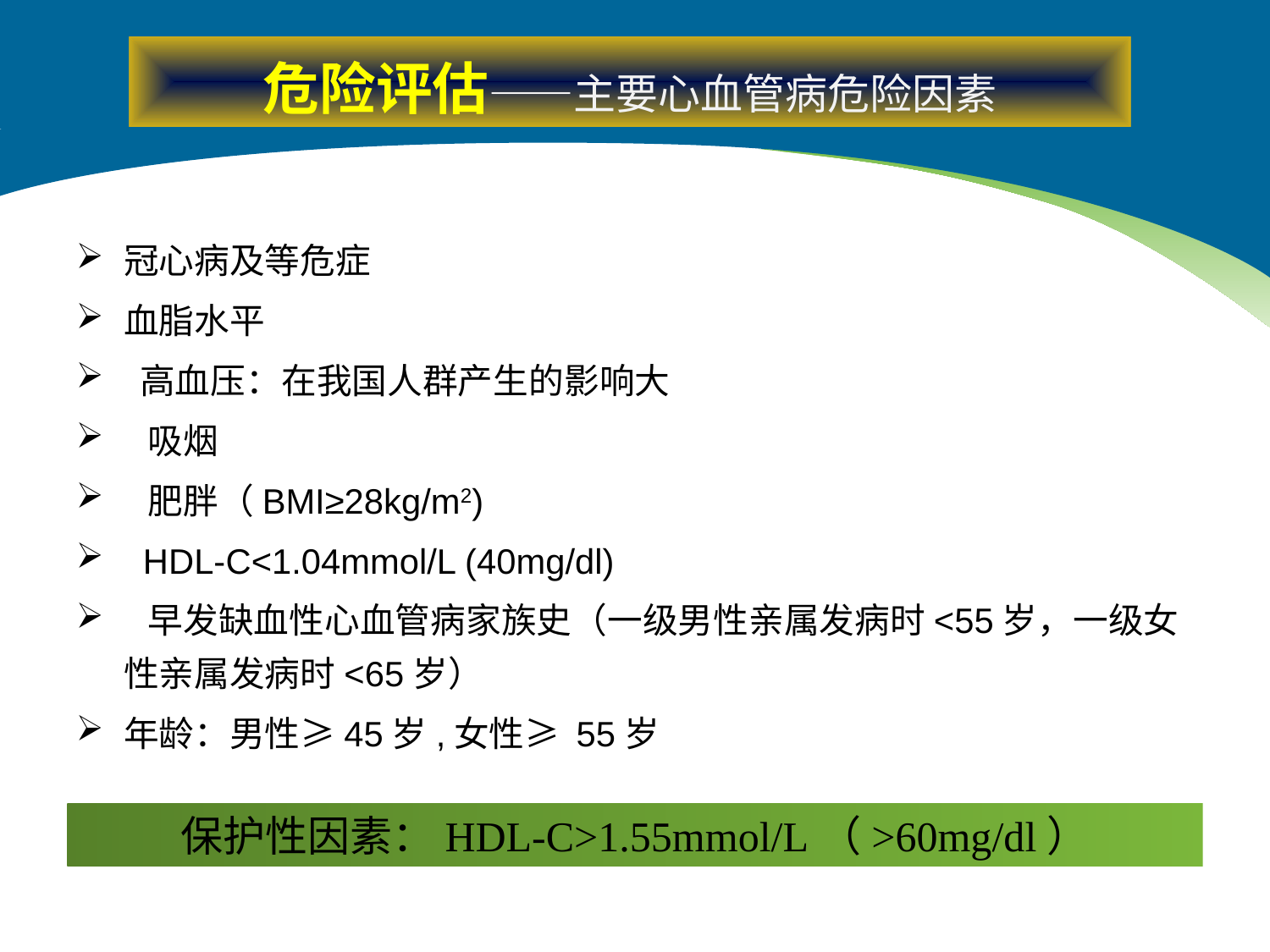

危险评估——主要心血管病危险因素
冠心病及等危症
血脂水平
 高血压：在我国人群产生的影响大
  吸烟
  肥胖（BMI≥28kg/m2)
  HDL-C<1.04mmol/L (40mg/dl)
  早发缺血性心血管病家族史（一级男性亲属发病时<55岁，一级女性亲属发病时<65岁）
年龄：男性≥45岁,女性≥ 55岁

保护性因素：HDL-C>1.55mmol/L（>60mg/dl）